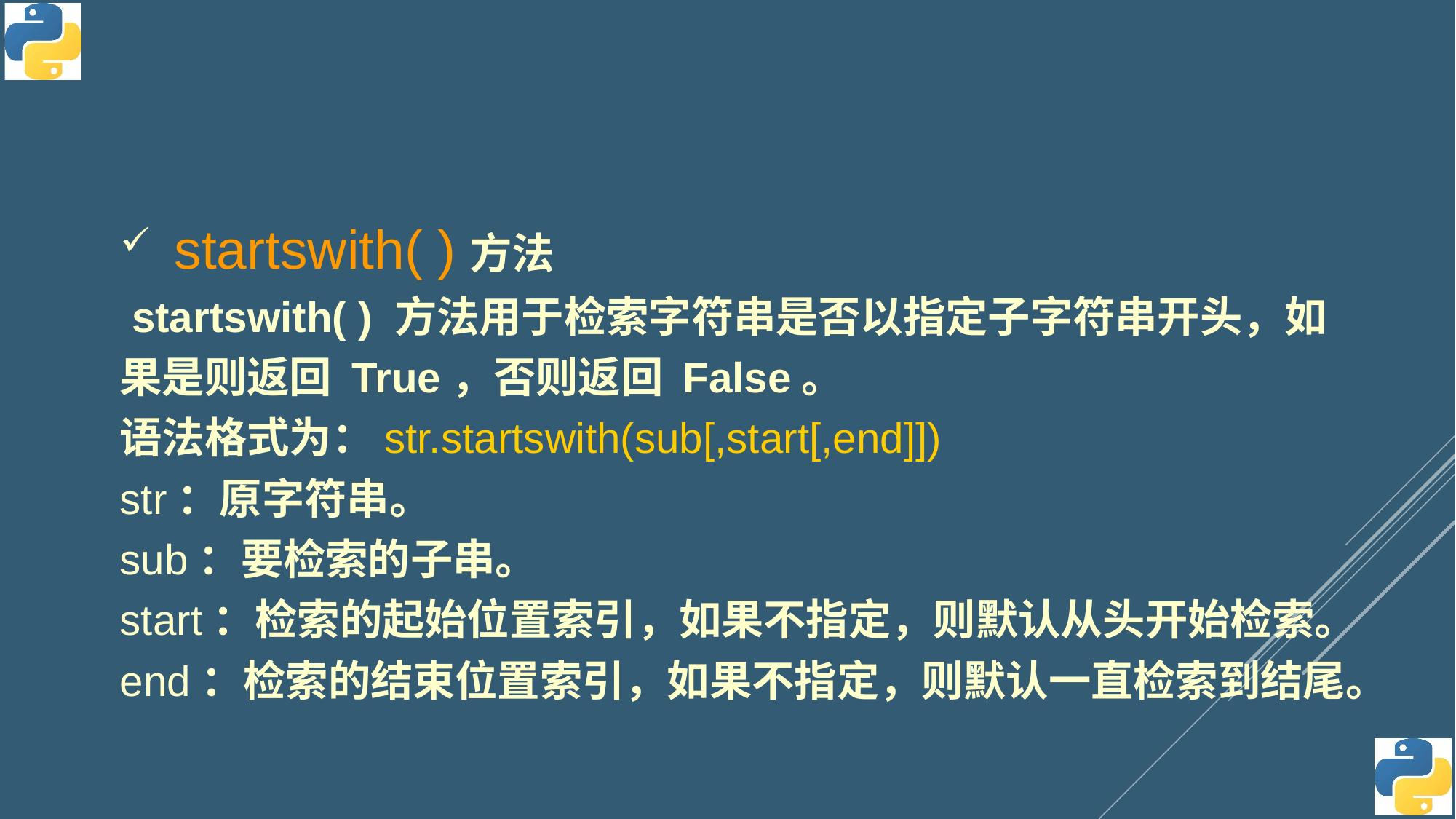

startswith( )方法
 startswith( ) 方法用于检索字符串是否以指定子字符串开头，如果是则返回 True，否则返回 False。
语法格式为：str.startswith(sub[,start[,end]])
str：原字符串。
sub：要检索的子串。
start：检索的起始位置索引，如果不指定，则默认从头开始检索。
end：检索的结束位置索引，如果不指定，则默认一直检索到结尾。